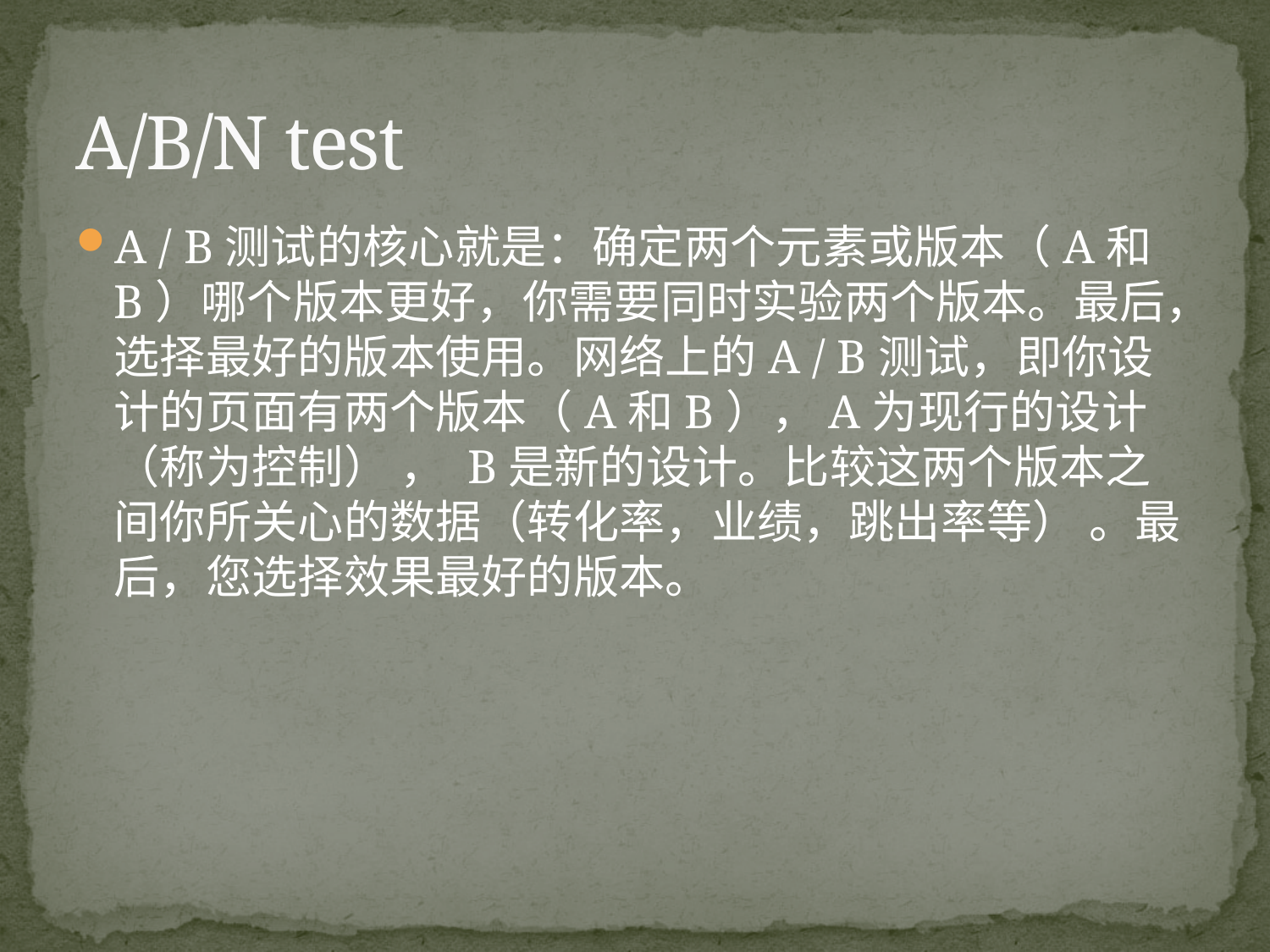

# A/B/N test
A / B测试的核心就是：确定两个元素或版本（A和B）哪个版本更好，你需要同时实验两个版本。最后，选择最好的版本使用。网络上的A / B测试，即你设计的页面有两个版本（A和B），A为现行的设计（称为控制） ， B是新的设计。比较这两个版本之间你所关心的数据（转化率，业绩，跳出率等） 。最后，您选择效果最好的版本。